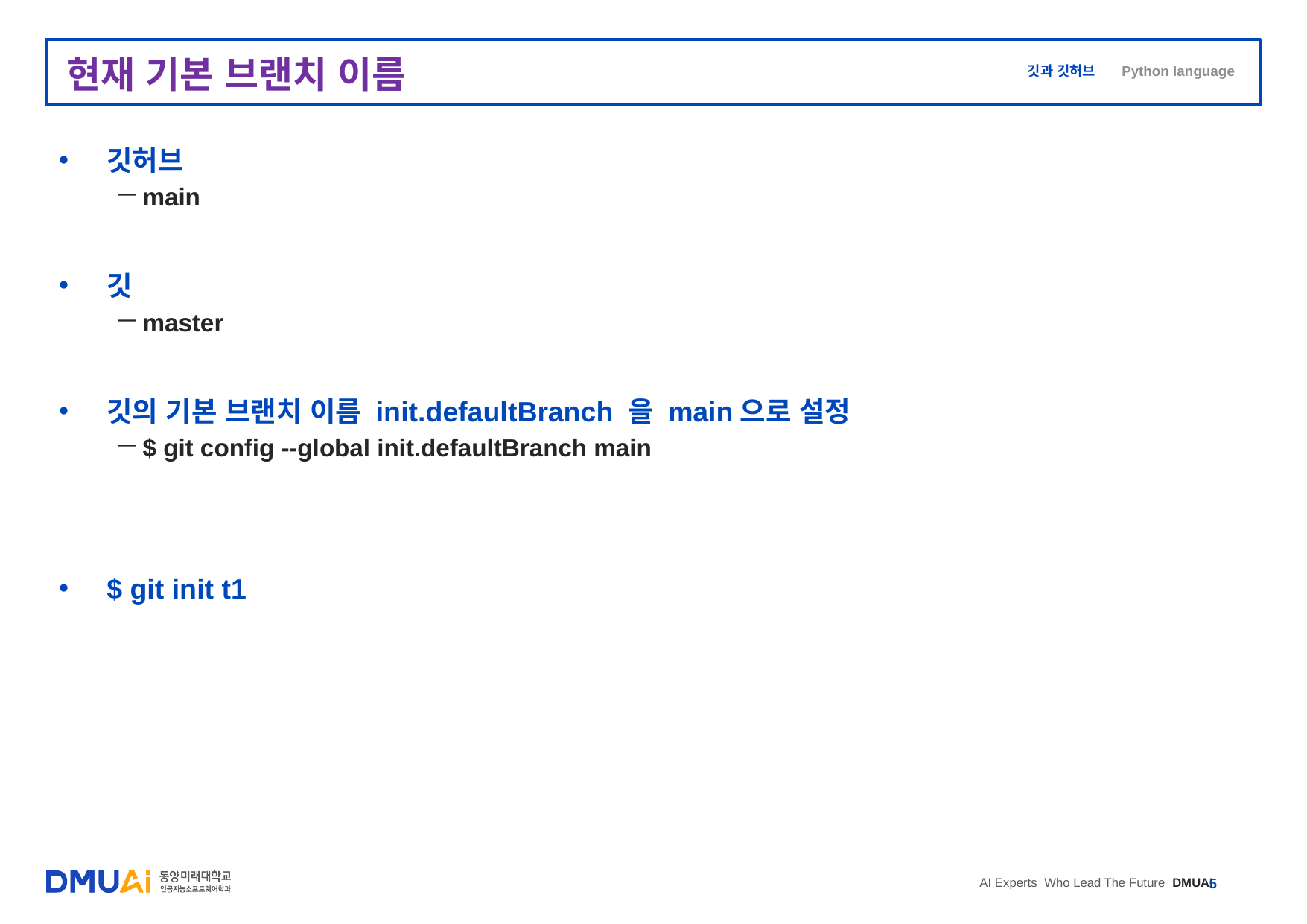

# 현재 기본 브랜치 이름
깃허브
main

깃
master

깃의 기본 브랜치 이름 init.defaultBranch 을 main으로 설정
$ git config --global init.defaultBranch main

$ git init t1